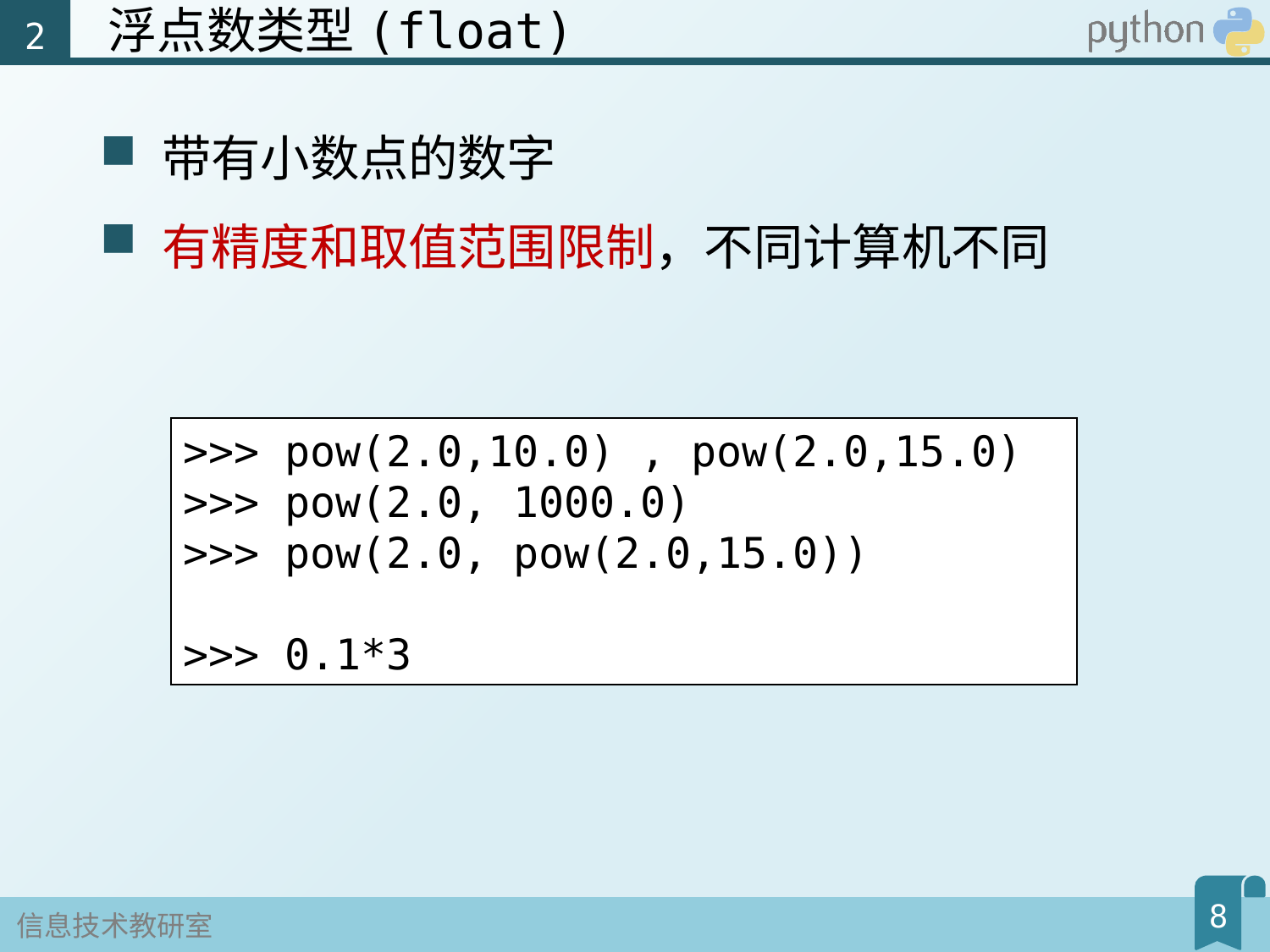

2
# 浮点数类型(float)
带有小数点的数字
有精度和取值范围限制，不同计算机不同
>>> pow(2.0,10.0) , pow(2.0,15.0)
>>> pow(2.0, 1000.0)
>>> pow(2.0, pow(2.0,15.0))

>>> 0.1*3
8